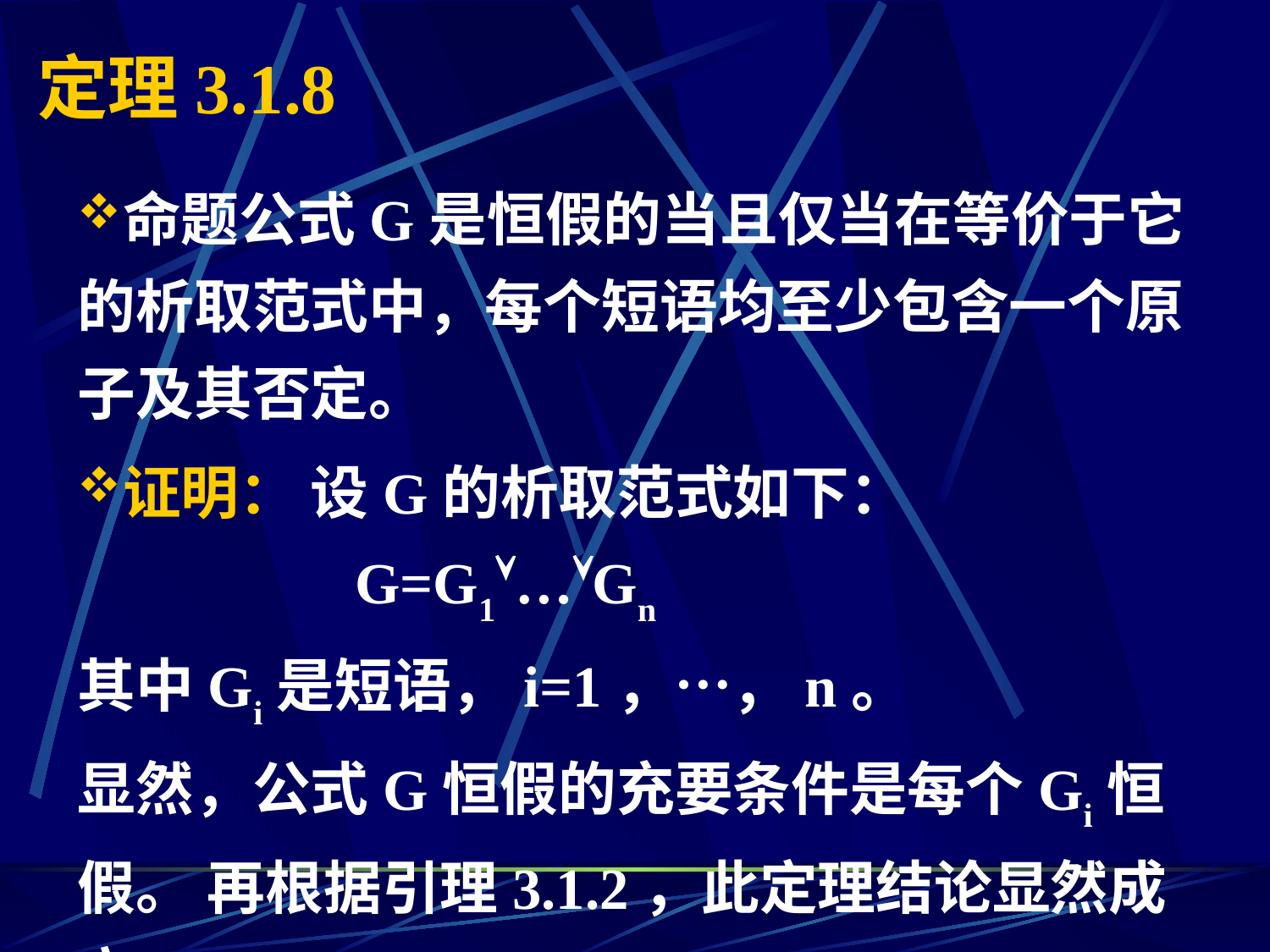

# 定理3.1.8
命题公式G是恒假的当且仅当在等价于它的析取范式中，每个短语均至少包含一个原子及其否定。
证明： 设G的析取范式如下：
		G=G1∨…∨Gn
其中Gi是短语，i=1，…，n。
显然，公式G恒假的充要条件是每个Gi恒假。 再根据引理3.1.2，此定理结论显然成立。
113